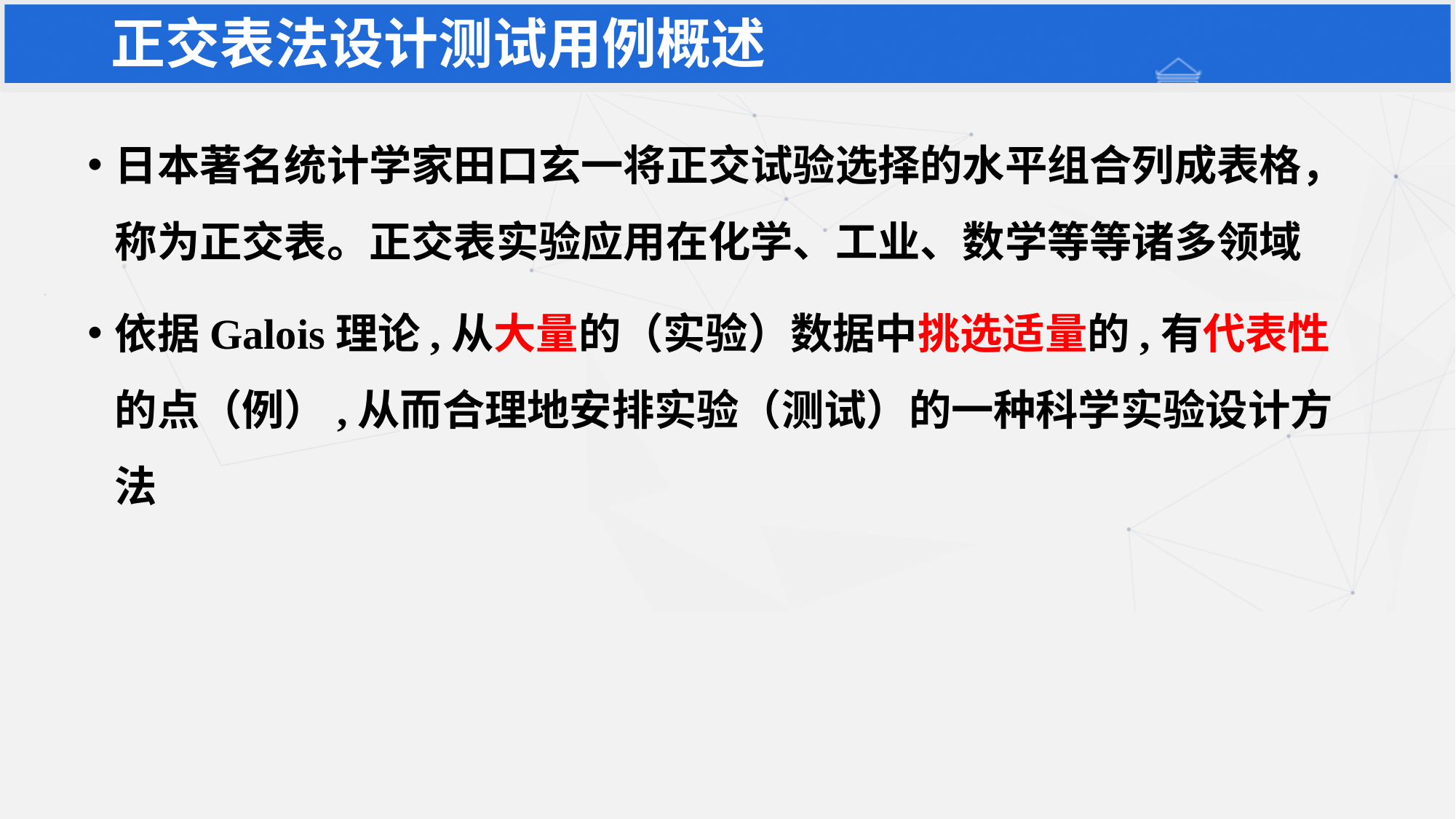

# 正交表法设计测试用例概述
日本著名统计学家田口玄一将正交试验选择的水平组合列成表格，称为正交表。正交表实验应用在化学、工业、数学等等诸多领域
依据Galois理论,从大量的（实验）数据中挑选适量的,有代表性的点（例）,从而合理地安排实验（测试）的一种科学实验设计方法